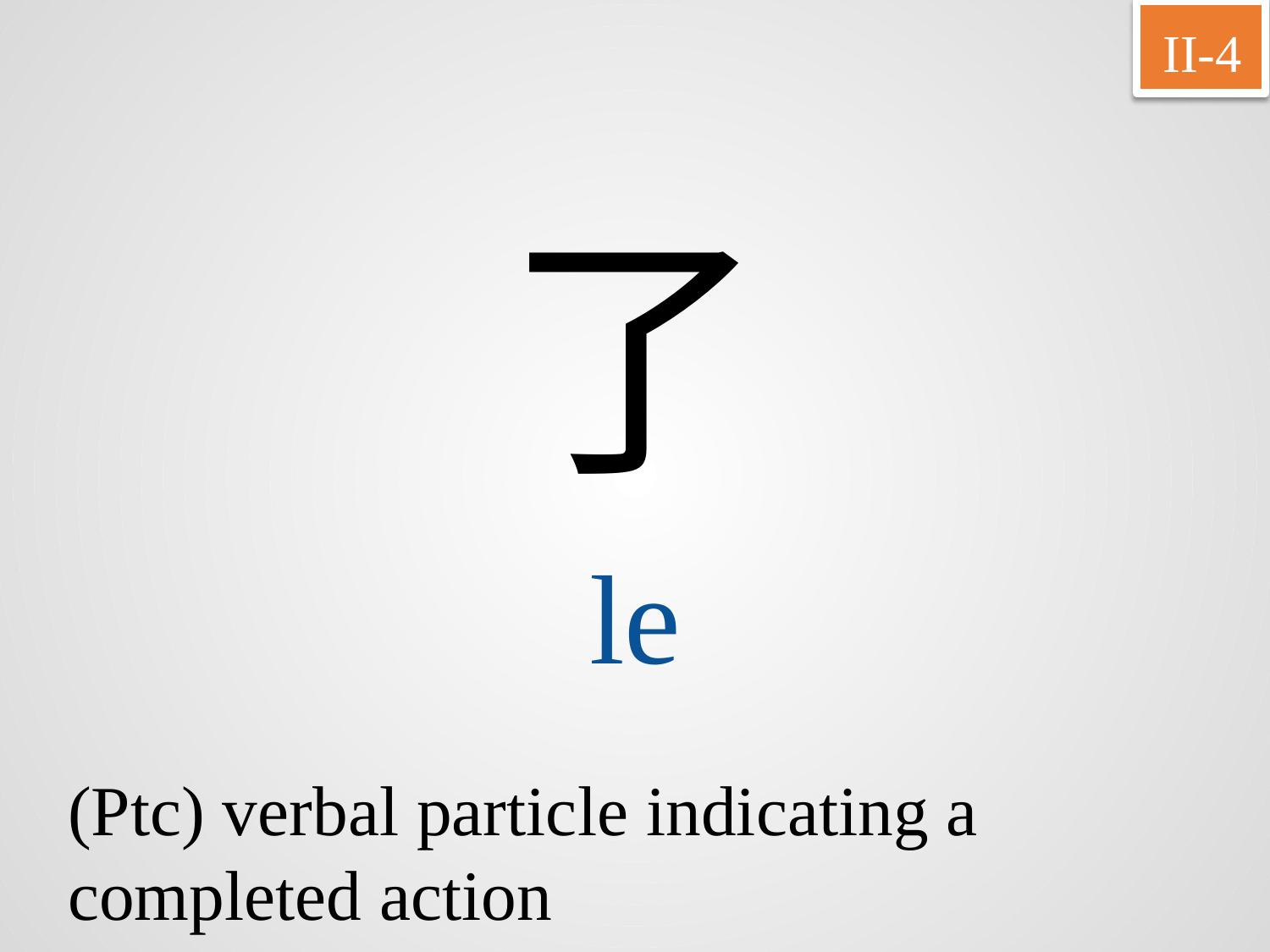

II-4

了
le
(Ptc) verbal particle indicating a completed action